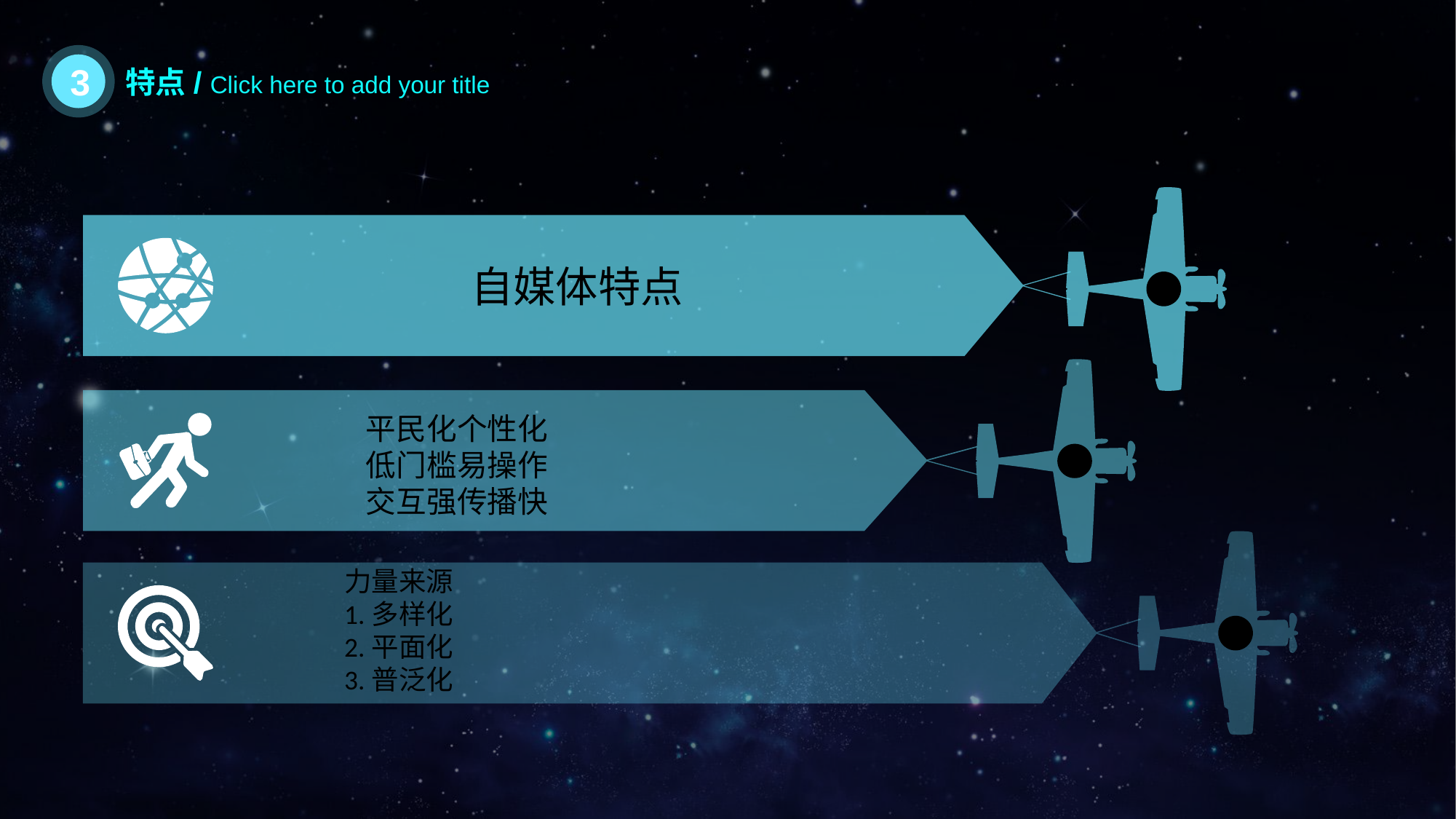

3
特点/ Click here to add your title

自媒体特点

平民化个性化
低门槛易操作
交互强传播快

力量来源
1.多样化
2.平面化
3.普泛化